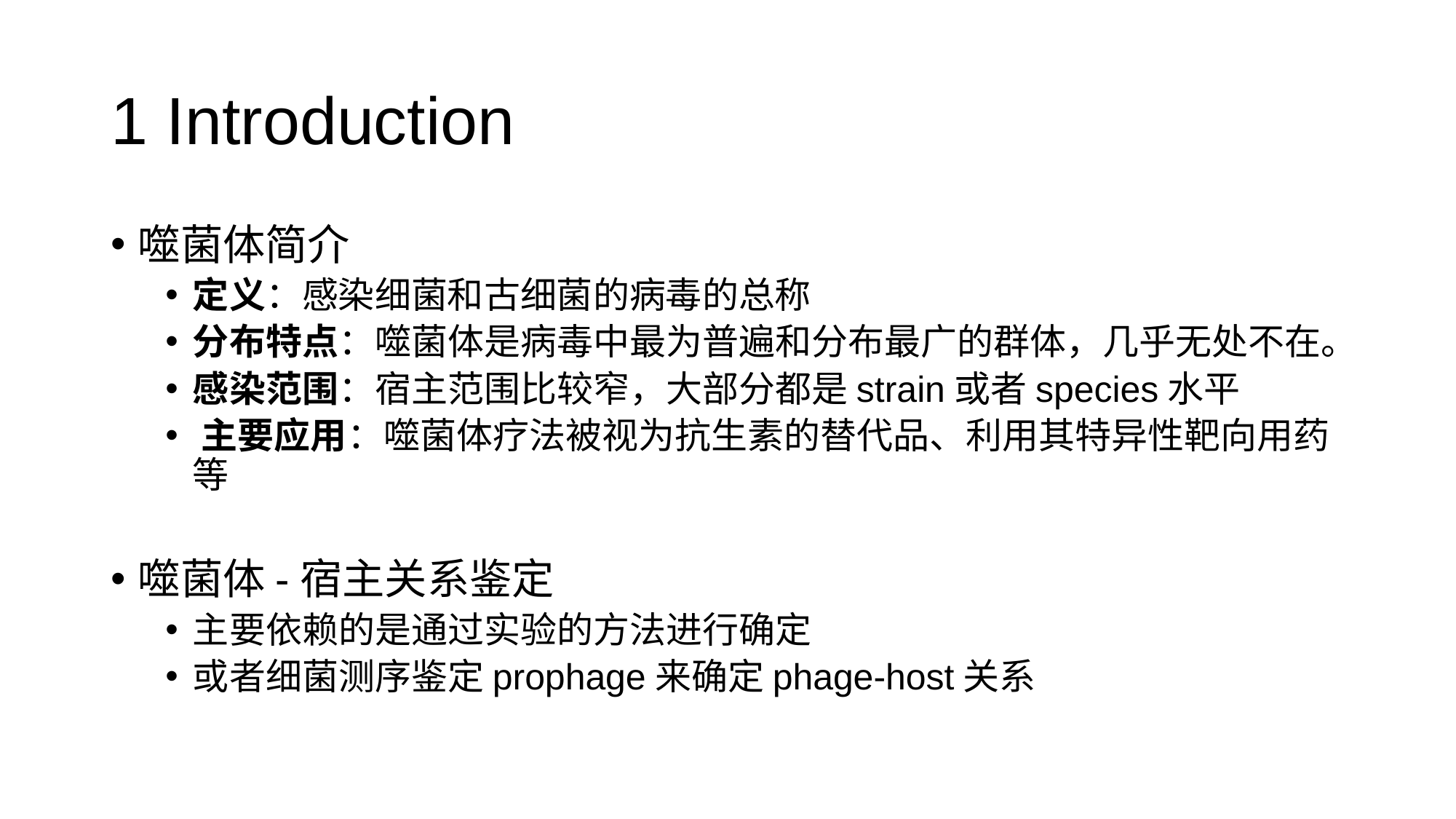

# 1 Introduction
噬菌体简介
定义：感染细菌和古细菌的病毒的总称
分布特点：噬菌体是病毒中最为普遍和分布最广的群体，几乎无处不在。
感染范围：宿主范围比较窄，大部分都是strain或者species水平
​主要应用：噬菌体疗法被视为抗生素的替代品​、利用其特异性靶向用药等

噬菌体-宿主关系鉴定​
主要依赖的是通过实验的方法进行确定
或者细菌测序鉴定prophage来确定phage-host关系